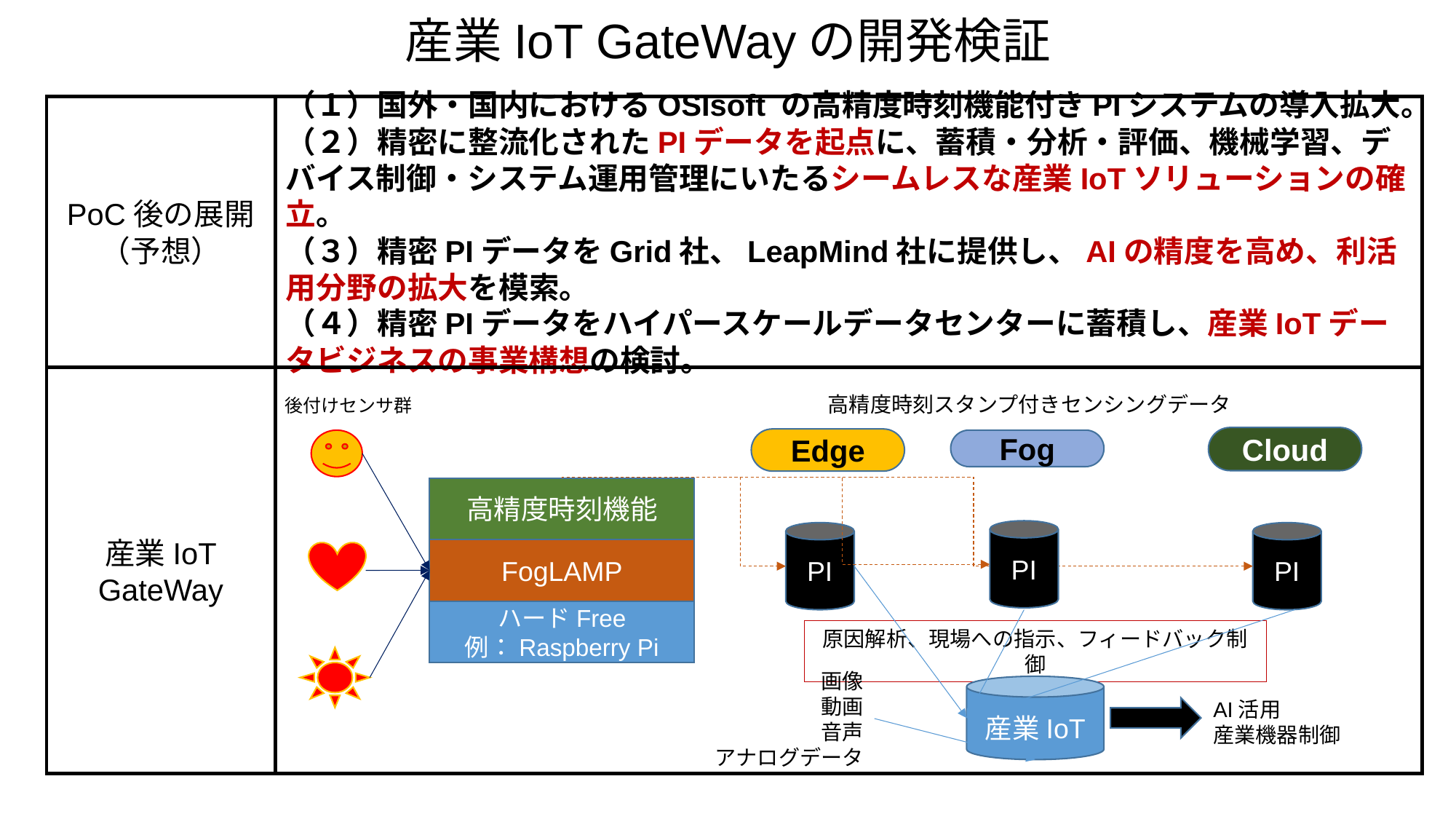

産業IoT GateWayの開発検証
（１）国外・国内におけるOSIsoft の高精度時刻機能付きPIシステムの導入拡大。
（２）精密に整流化されたPIデータを起点に、蓄積・分析・評価、機械学習、デバイス制御・システム運用管理にいたるシームレスな産業IoTソリューションの確立。
（３）精密PIデータをGrid社、LeapMind社に提供し、AIの精度を高め、利活用分野の拡大を模索。
（４）精密PIデータをハイパースケールデータセンターに蓄積し、産業IoTデータビジネスの事業構想の検討。
PoC後の展開
（予想）

産業IoT
GateWay
高精度時刻スタンプ付きセンシングデータ
後付けセンサ群
Cloud
Edge

Fog
高精度時刻機能
FogLAMP
ハードFree
例：Raspberry Pi
PI
PI
PI

原因解析、現場への指示、フィードバック制御

画像
動画
音声
アナログデータ
産業IoT
AI活用
産業機器制御